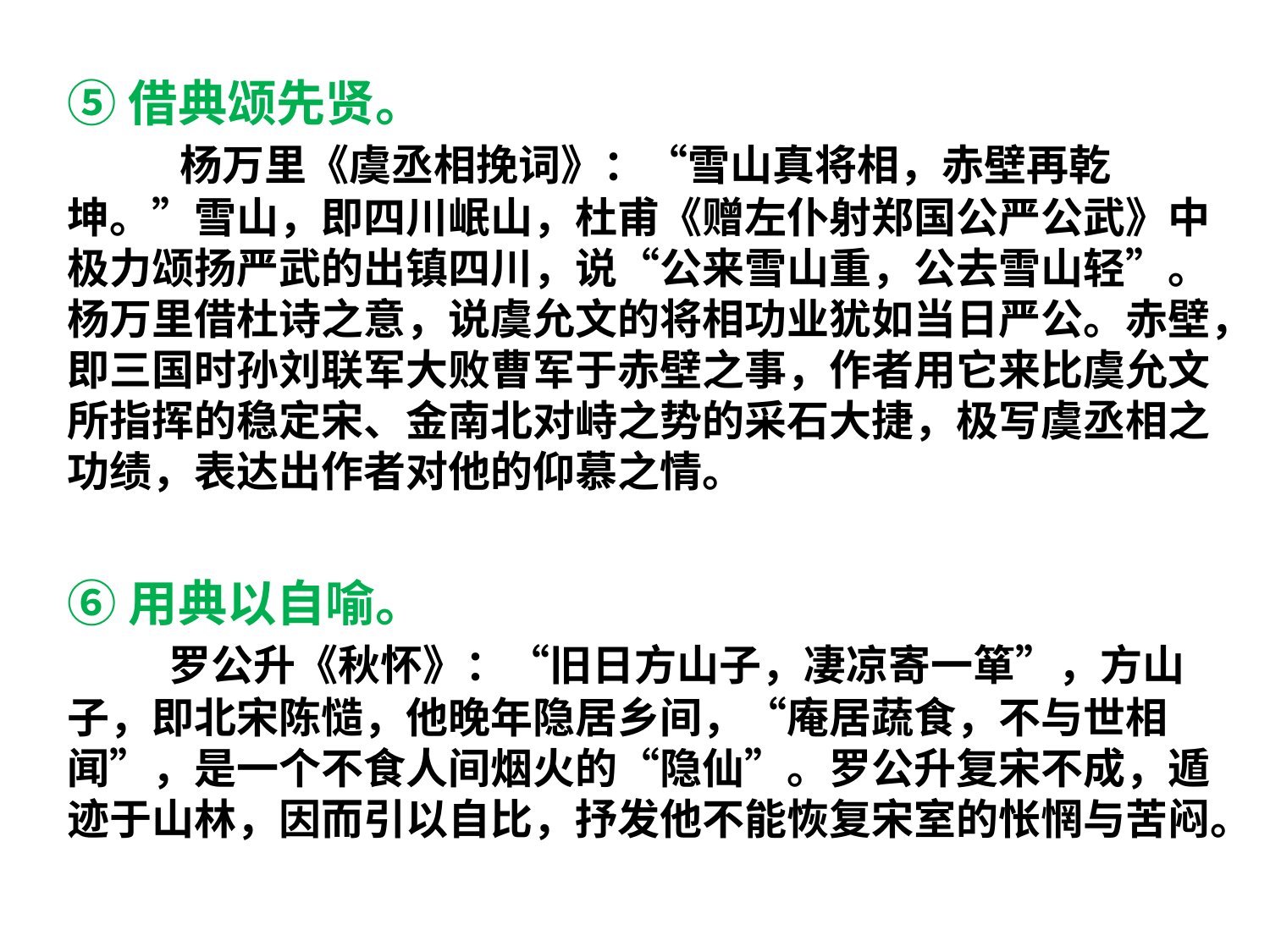

⑤借典颂先贤。
         杨万里《虞丞相挽词》：“雪山真将相，赤壁再乾坤。”雪山，即四川岷山，杜甫《赠左仆射郑国公严公武》中极力颂扬严武的出镇四川，说“公来雪山重，公去雪山轻”。杨万里借杜诗之意，说虞允文的将相功业犹如当日严公。赤壁，即三国时孙刘联军大败曹军于赤壁之事，作者用它来比虞允文所指挥的稳定宋、金南北对峙之势的采石大捷，极写虞丞相之功绩，表达出作者对他的仰慕之情。
⑥用典以自喻。
        罗公升《秋怀》：“旧日方山子，凄凉寄一箪”，方山子，即北宋陈慥，他晚年隐居乡间，“庵居蔬食，不与世相闻”，是一个不食人间烟火的“隐仙”。罗公升复宋不成，遁迹于山林，因而引以自比，抒发他不能恢复宋室的怅惘与苦闷。